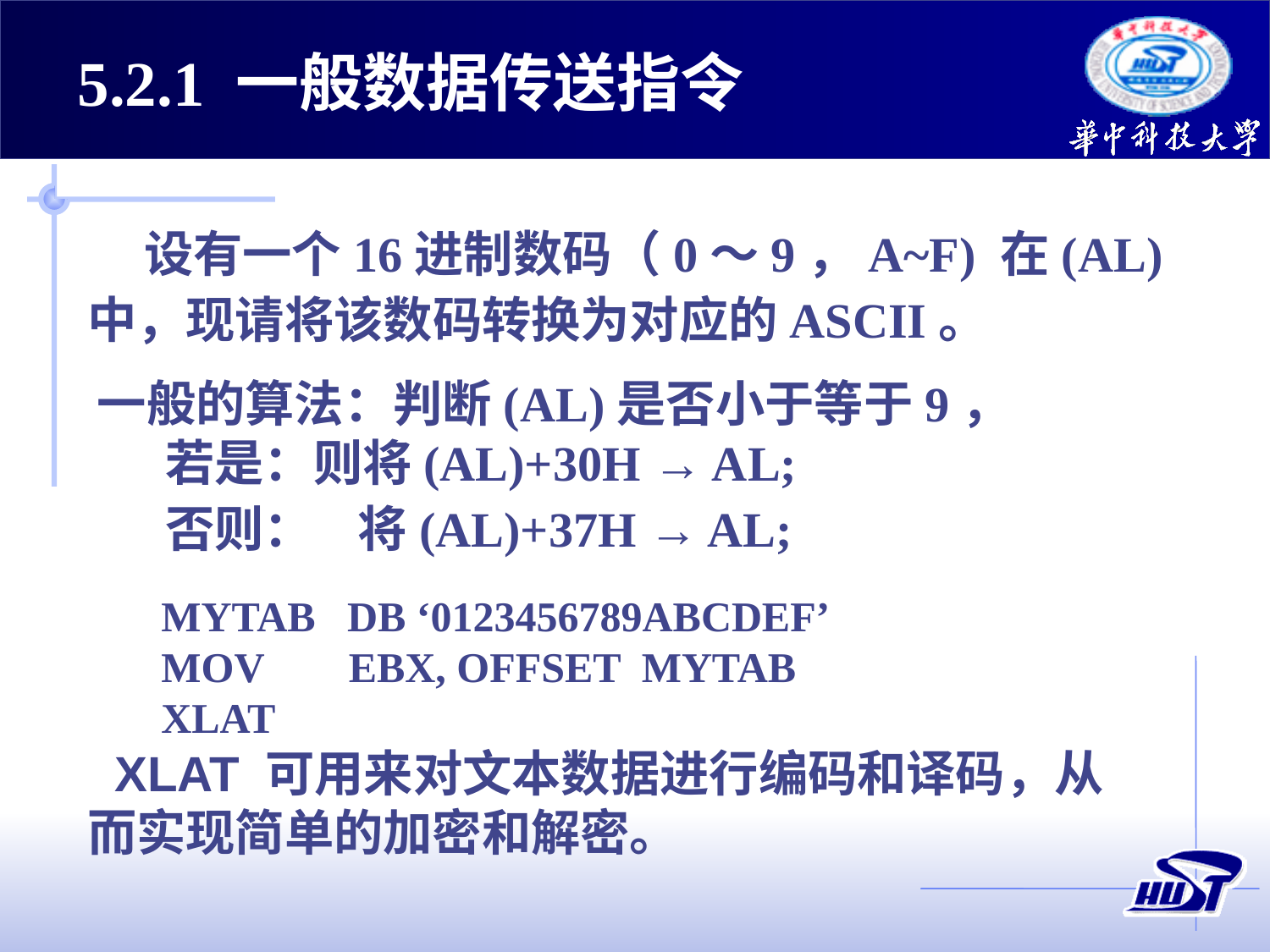

5.2.1 一般数据传送指令
    设有一个16进制数码（0～9，A~F) 在(AL)中，现请将该数码转换为对应的ASCII。

一般的算法：判断(AL)是否小于等于9，
     若是：则将(AL)+30H → AL;
     否则：    将(AL)+37H → AL;
MYTAB   DB ‘0123456789ABCDEF’
MOV        EBX, OFFSET  MYTAB
XLAT
  XLAT 可用来对文本数据进行编码和译码，从而实现简单的加密和解密。